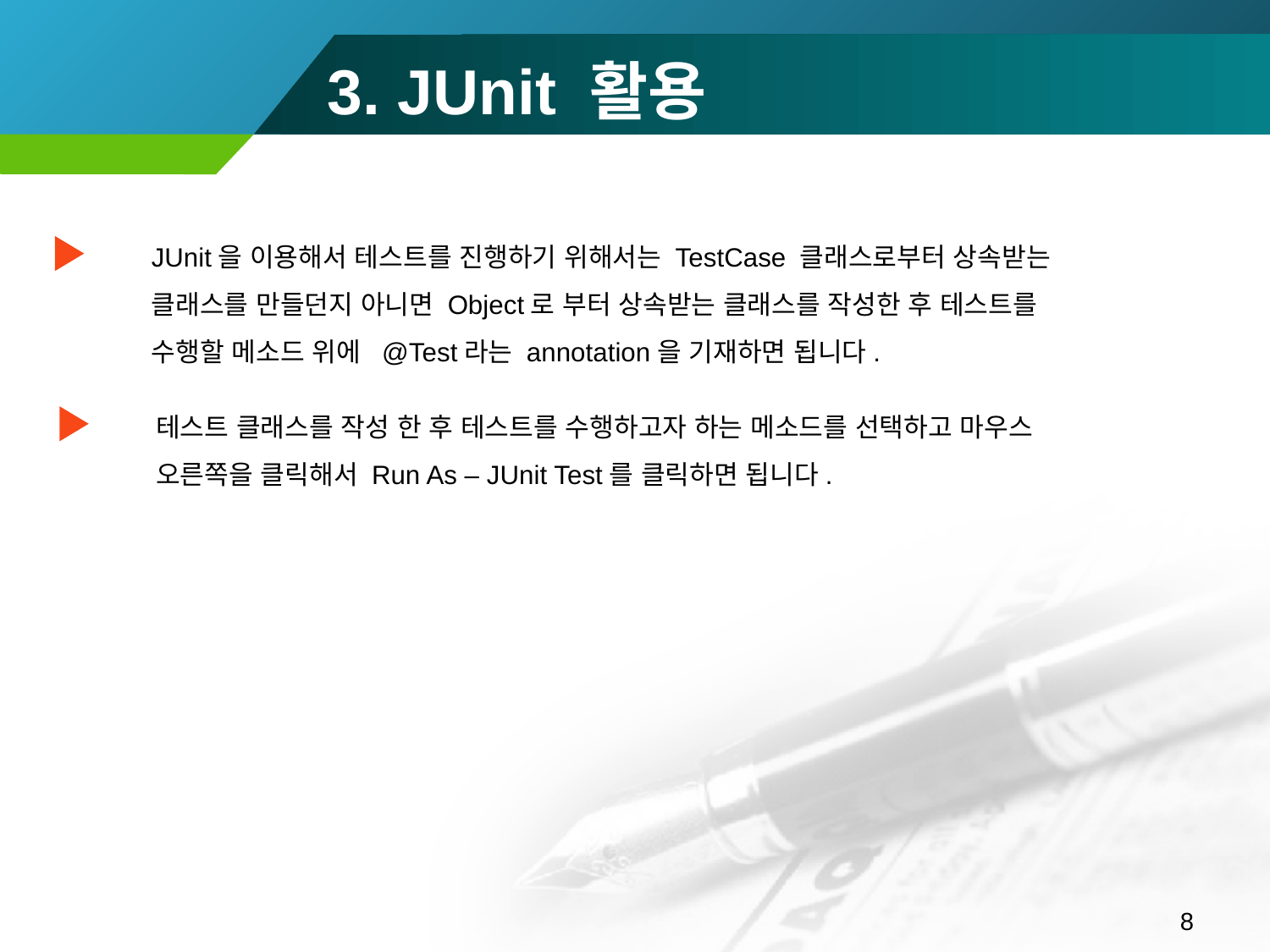

3. JUnit 활용
JUnit을 이용해서 테스트를 진행하기 위해서는 TestCase 클래스로부터 상속받는 클래스를 만들던지 아니면 Object로 부터 상속받는 클래스를 작성한 후 테스트를 수행할 메소드 위에  @Test라는 annotation을 기재하면 됩니다.

테스트 클래스를 작성 한 후 테스트를 수행하고자 하는 메소드를 선택하고 마우스 오른쪽을 클릭해서 Run As – JUnit Test를 클릭하면 됩니다.

8